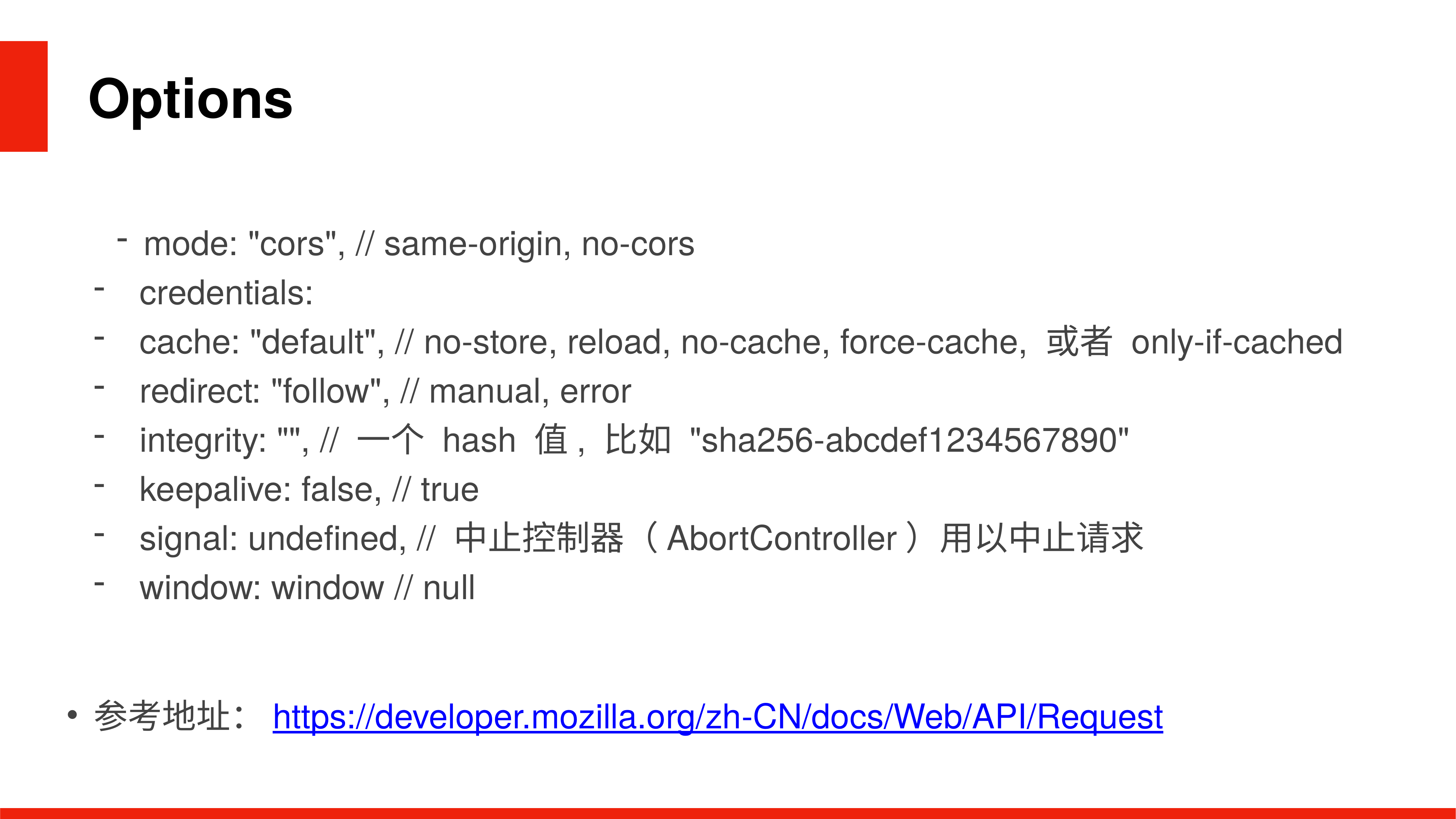

Options
mode: "cors", // same-origin, no-cors
  credentials:
  cache: "default", // no-store, reload, no-cache, force-cache, 或者 only-if-cached
  redirect: "follow", // manual, error
  integrity: "", // 一个 hash 值, 比如 "sha256-abcdef1234567890"
  keepalive: false, // true
  signal: undefined, // 中止控制器（AbortController）用以中止请求
  window: window // null
参考地址：https://developer.mozilla.org/zh-CN/docs/Web/API/Request
6